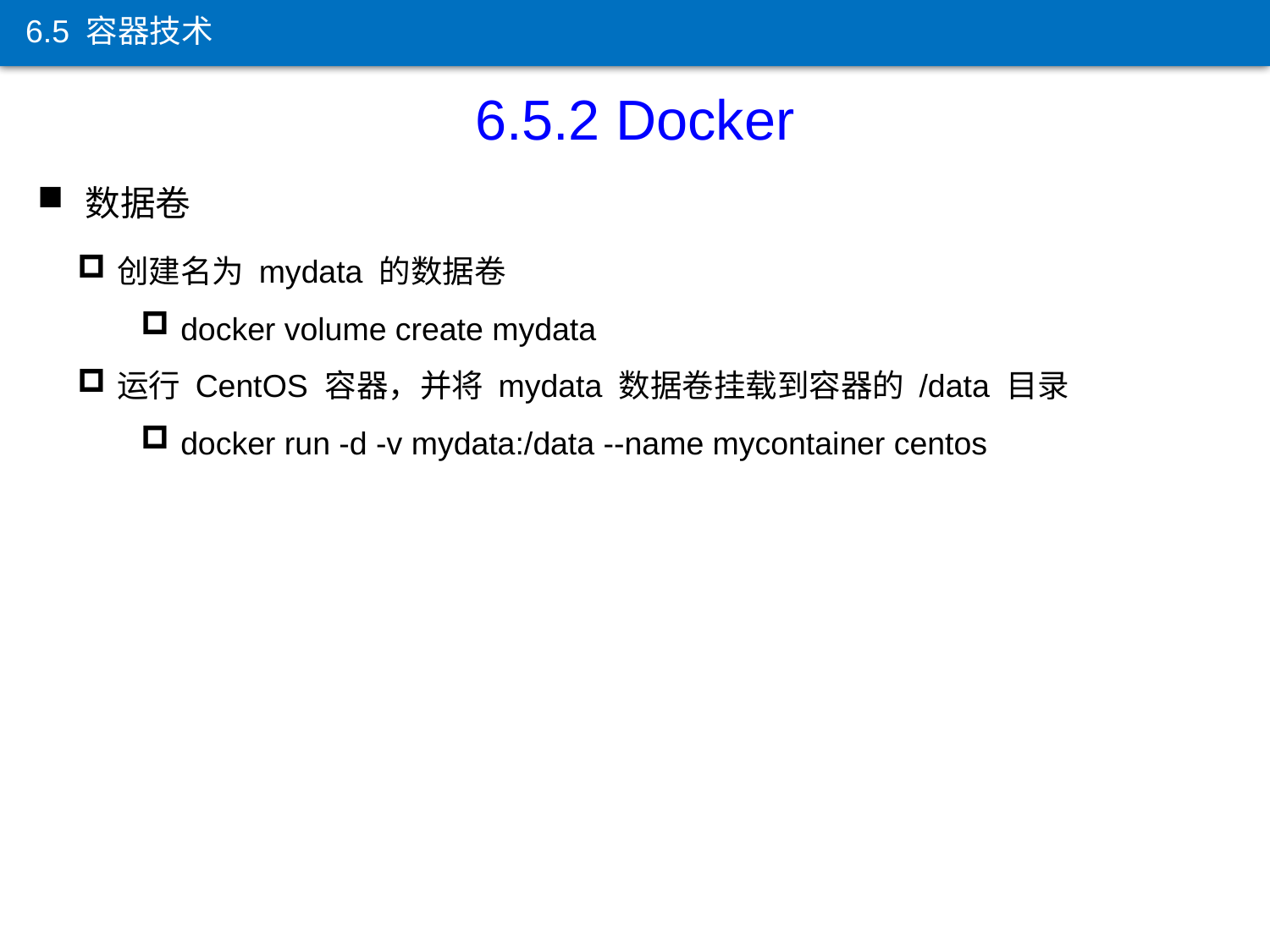

6.5 容器技术
6.5.2 Docker
数据卷

创建名为 mydata 的数据卷
docker volume create mydata
运行 CentOS 容器，并将 mydata 数据卷挂载到容器的 /data 目录
docker run -d -v mydata:/data --name mycontainer centos
30